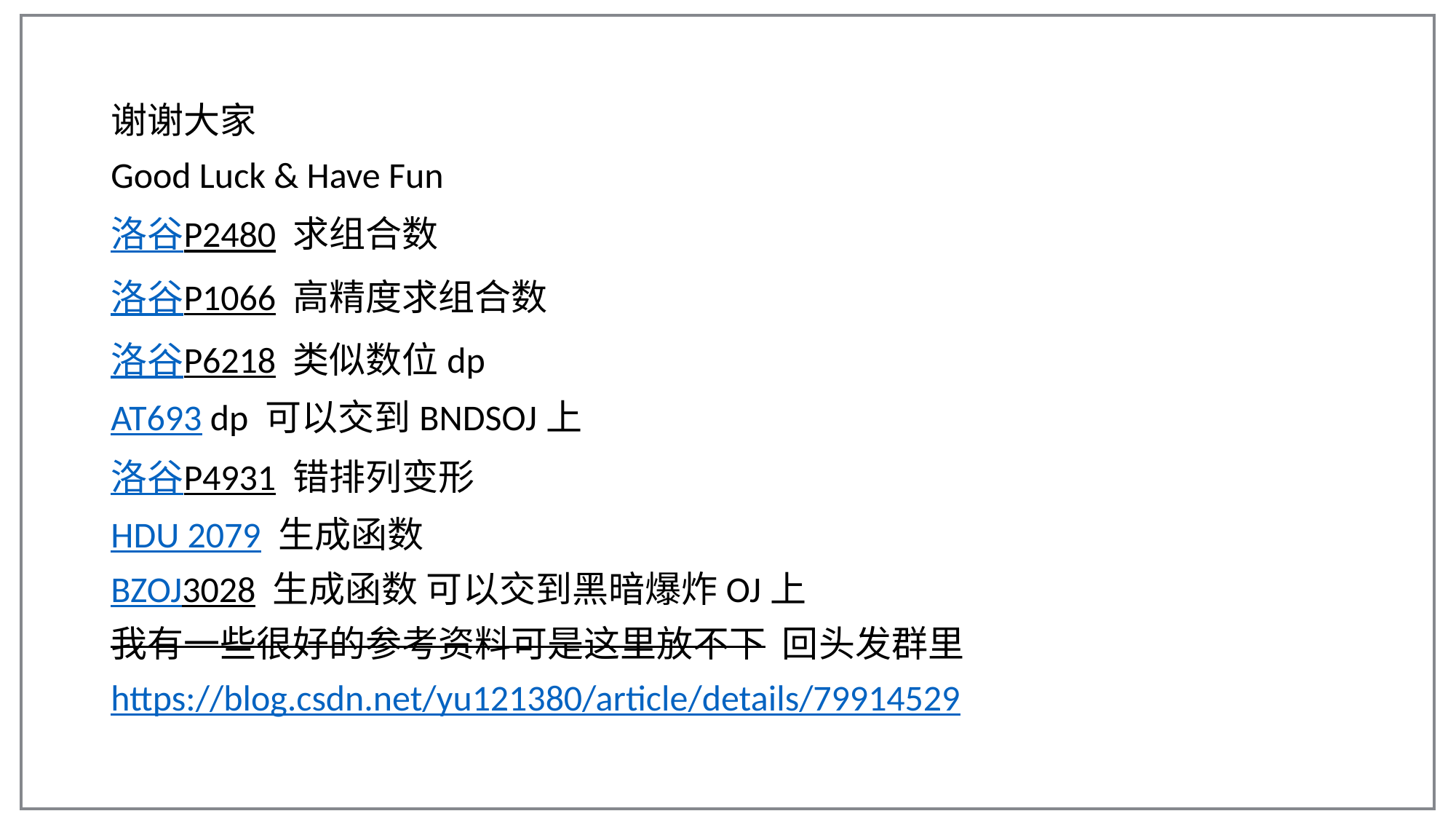

谢谢大家
Good Luck & Have Fun
洛谷P2480 求组合数
洛谷P1066 高精度求组合数
洛谷P6218 类似数位dp
AT693 dp 可以交到BNDSOJ上
洛谷P4931 错排列变形
HDU 2079 生成函数
BZOJ3028 生成函数 可以交到黑暗爆炸OJ上
我有一些很好的参考资料可是这里放不下  回头发群里
https://blog.csdn.net/yu121380/article/details/79914529